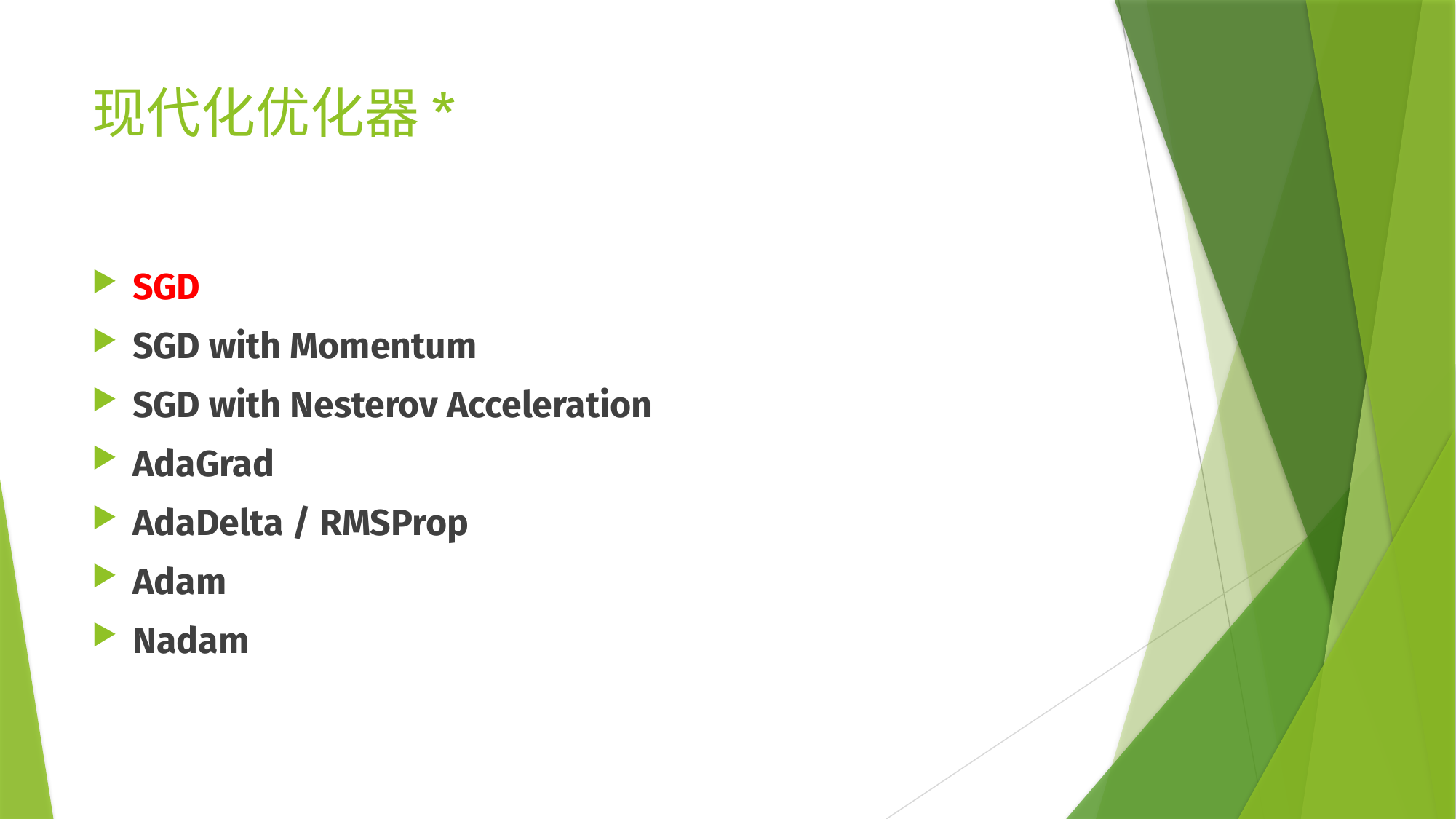

# 现代化优化器*
SGD
SGD with Momentum
SGD with Nesterov Acceleration
AdaGrad
AdaDelta / RMSProp
Adam
Nadam